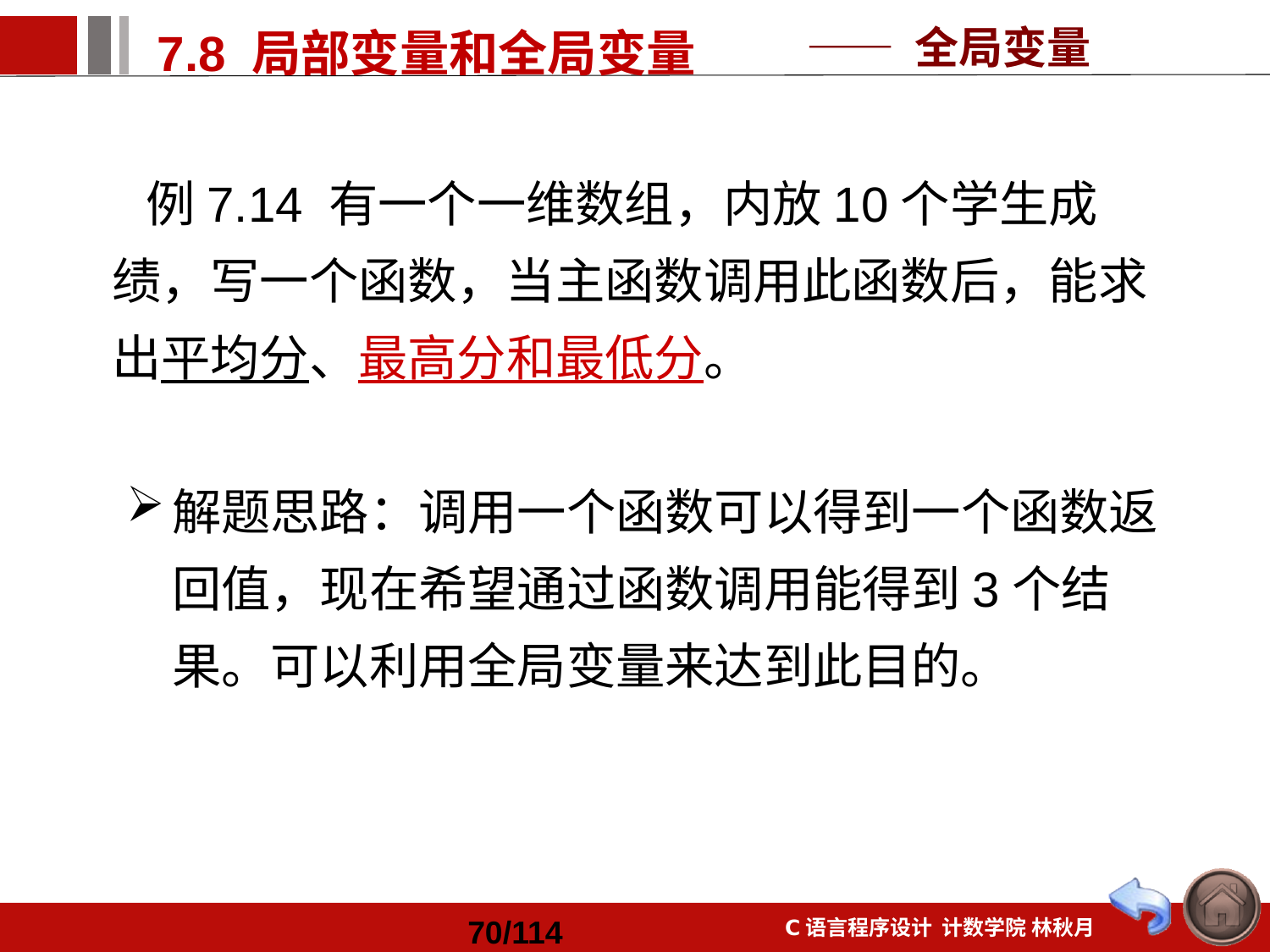

—— 全局变量
  例7.14 有一个一维数组，内放10个学生成绩，写一个函数，当主函数调用此函数后，能求出平均分、最高分和最低分。

解题思路：调用一个函数可以得到一个函数返回值，现在希望通过函数调用能得到3个结果。可以利用全局变量来达到此目的。